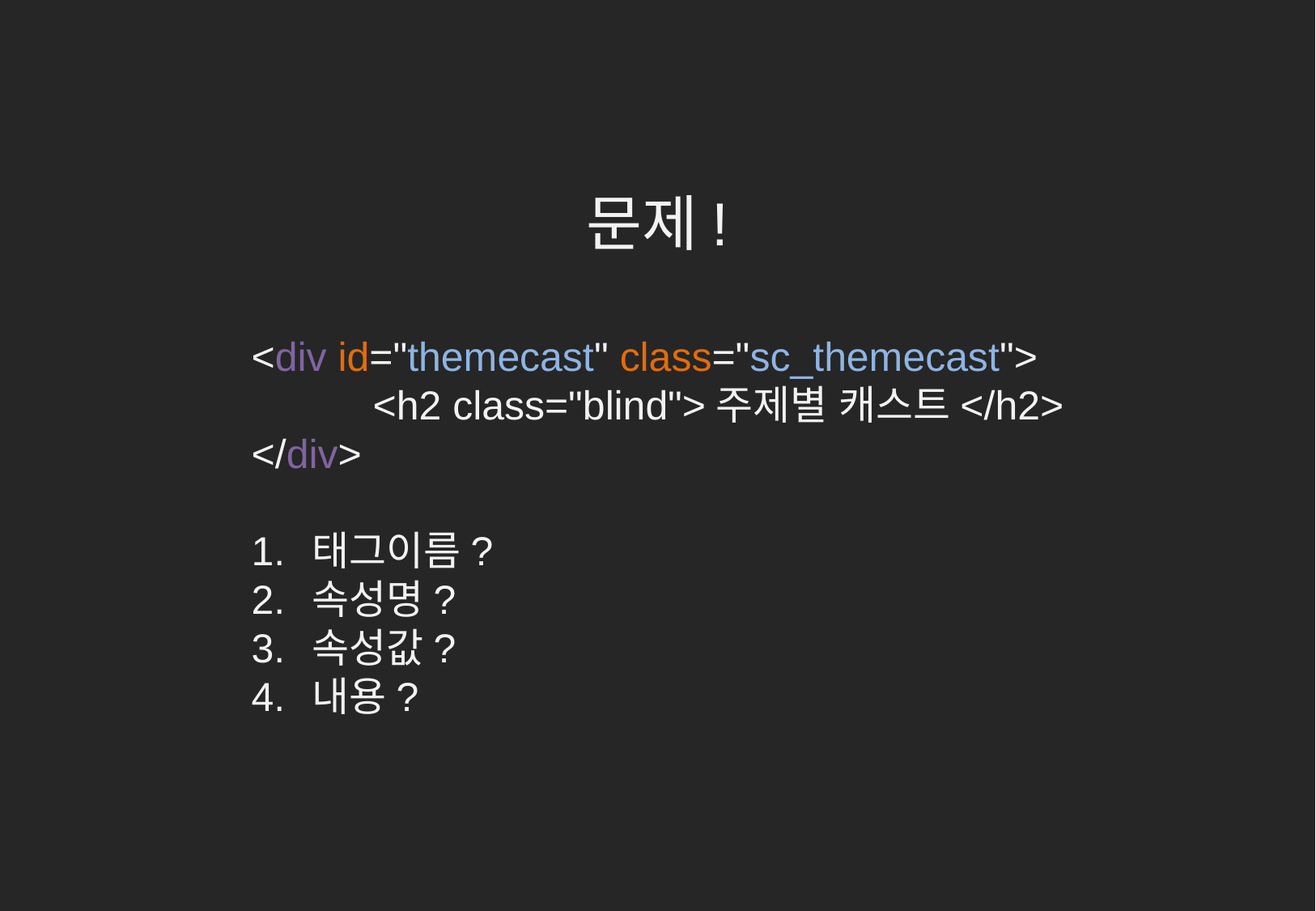

문제!

<div id="themecast" class="sc_themecast">
	<h2 class="blind">주제별 캐스트</h2>
</div>

태그이름?
속성명?
속성값?
내용?